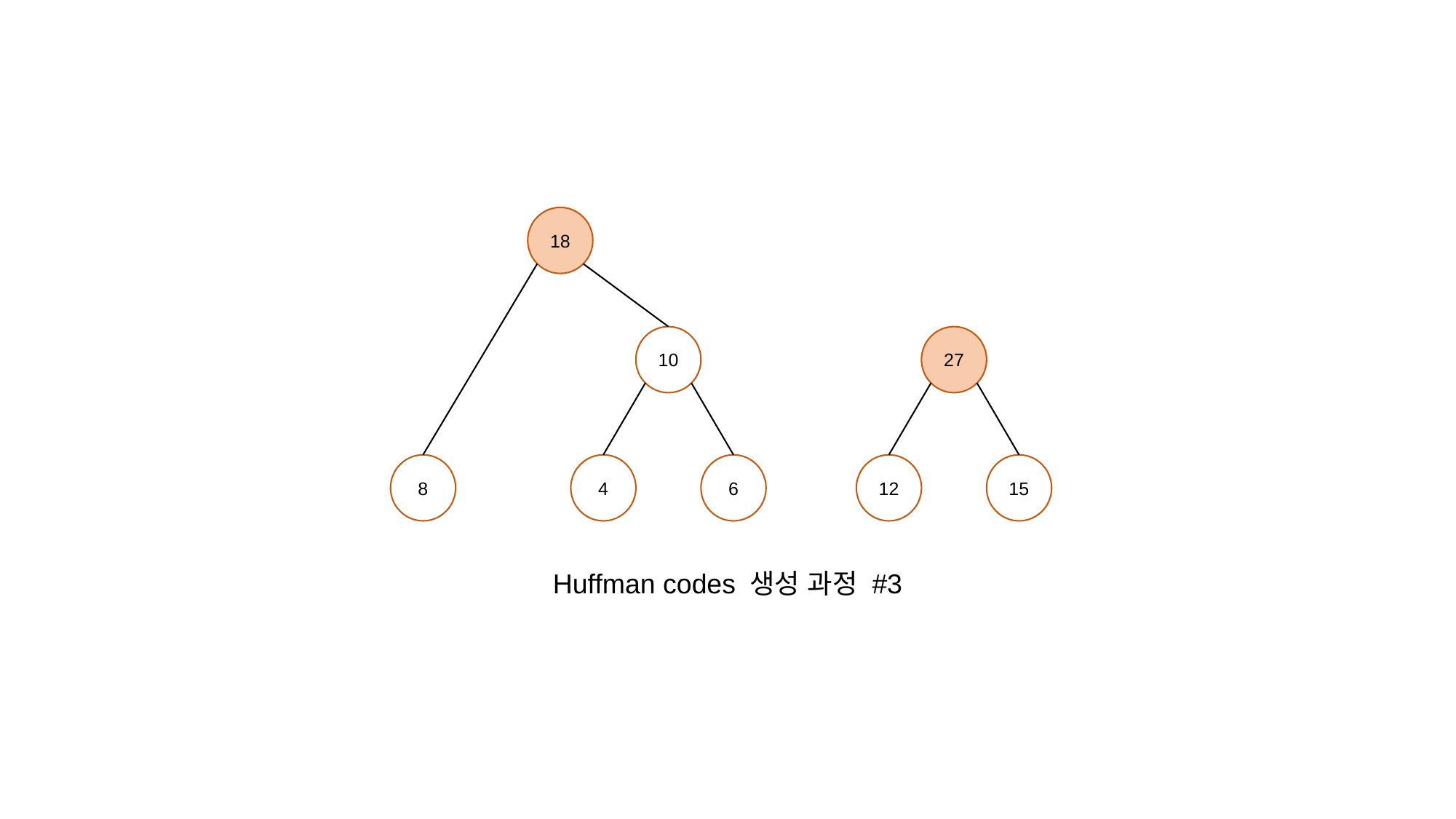

18
10
27
8
4
6
12
15
Huffman codes 생성 과정 #3